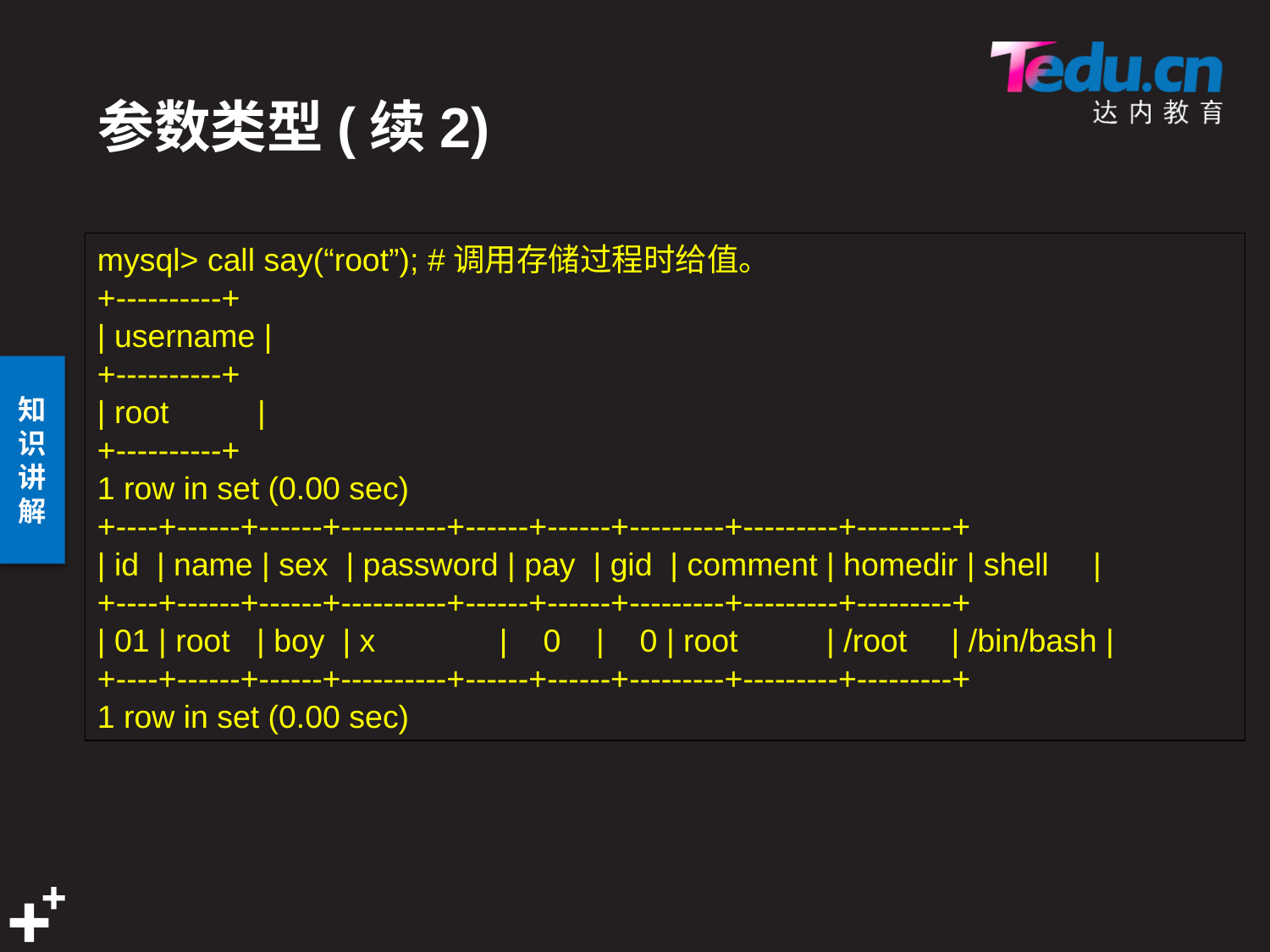

# 参数类型(续2)
mysql> call say(“root”); #调用存储过程时给值。
+----------+
| username |
+----------+
| root          |
+----------+
1 row in set (0.00 sec)
+----+------+------+----------+------+------+---------+---------+---------+
| id  | name | sex  | password | pay  | gid  | comment | homedir | shell     |
+----+------+------+----------+------+------+---------+---------+---------+
| 01 | root   | boy  | x              |    0    |    0 | root          | /root     | /bin/bash |
+----+------+------+----------+------+------+---------+---------+---------+
1 row in set (0.00 sec)